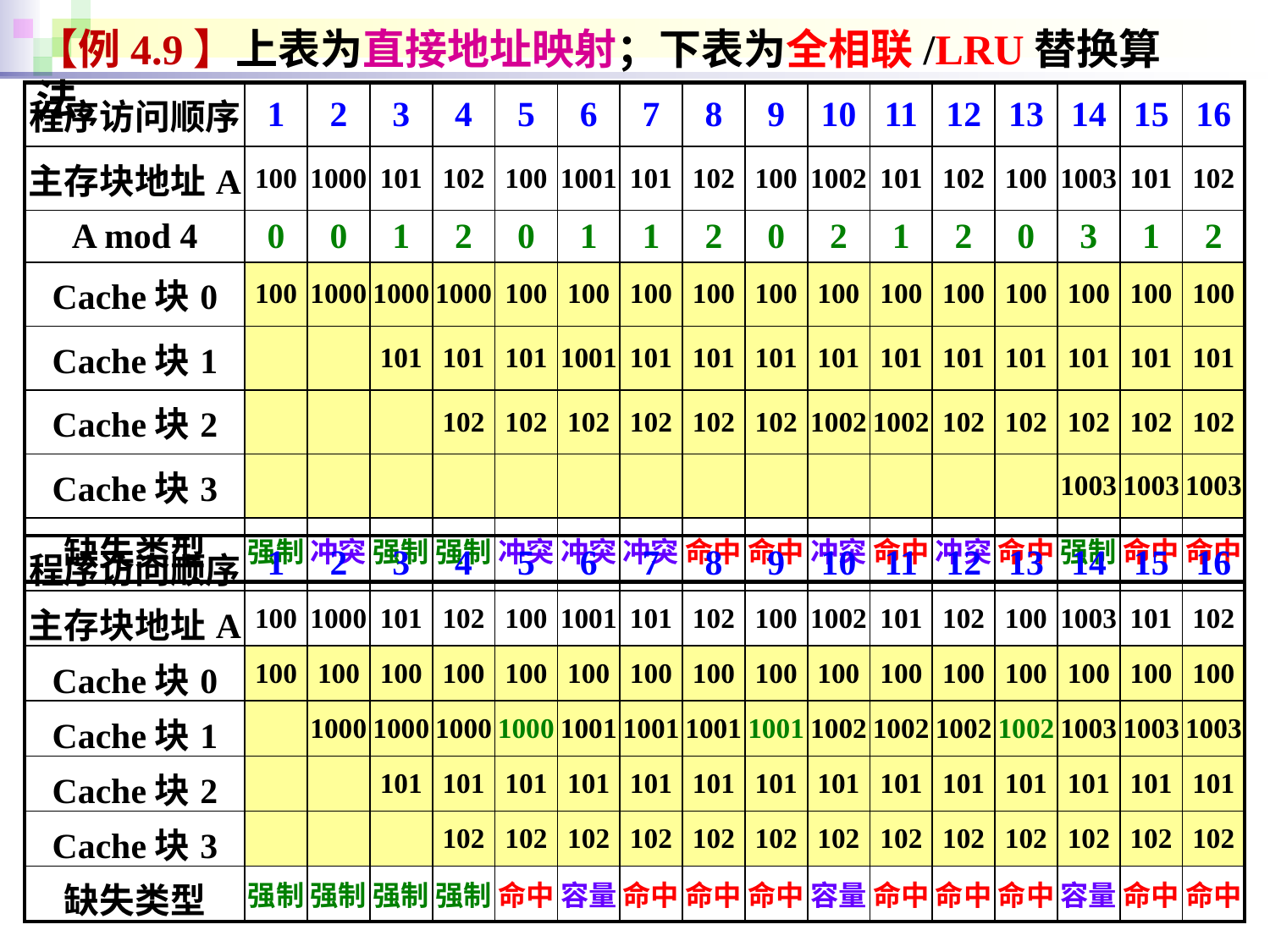

【例4.9】上表为直接地址映射；下表为全相联/LRU替换算法。
| 程序访问顺序 | 1 | 2 | 3 | 4 | 5 | 6 | 7 | 8 | 9 | 10 | 11 | 12 | 13 | 14 | 15 | 16 |
| --- | --- | --- | --- | --- | --- | --- | --- | --- | --- | --- | --- | --- | --- | --- | --- | --- |
| 主存块地址A | 100 | 1000 | 101 | 102 | 100 | 1001 | 101 | 102 | 100 | 1002 | 101 | 102 | 100 | 1003 | 101 | 102 |
| A mod 4 | 0 | 0 | 1 | 2 | 0 | 1 | 1 | 2 | 0 | 2 | 1 | 2 | 0 | 3 | 1 | 2 |
| Cache块0 | 100 | 1000 | 1000 | 1000 | 100 | 100 | 100 | 100 | 100 | 100 | 100 | 100 | 100 | 100 | 100 | 100 |
| Cache块1 |  |  | 101 | 101 | 101 | 1001 | 101 | 101 | 101 | 101 | 101 | 101 | 101 | 101 | 101 | 101 |
| Cache块2 |  |  |  | 102 | 102 | 102 | 102 | 102 | 102 | 1002 | 1002 | 102 | 102 | 102 | 102 | 102 |
| Cache块3 |  |  |  |  |  |  |  |  |  |  |  |  |  | 1003 | 1003 | 1003 |
| 缺失类型 | 强制 | 冲突 | 强制 | 强制 | 冲突 | 冲突 | 冲突 | 命中 | 命中 | 冲突 | 命中 | 冲突 | 命中 | 强制 | 命中 | 命中 |
| 程序访问顺序 | 1 | 2 | 3 | 4 | 5 | 6 | 7 | 8 | 9 | 10 | 11 | 12 | 13 | 14 | 15 | 16 |
| --- | --- | --- | --- | --- | --- | --- | --- | --- | --- | --- | --- | --- | --- | --- | --- | --- |
| 主存块地址A | 100 | 1000 | 101 | 102 | 100 | 1001 | 101 | 102 | 100 | 1002 | 101 | 102 | 100 | 1003 | 101 | 102 |
| Cache块0 | 100 | 100 | 100 | 100 | 100 | 100 | 100 | 100 | 100 | 100 | 100 | 100 | 100 | 100 | 100 | 100 |
| Cache块1 |  | 1000 | 1000 | 1000 | 1000 | 1001 | 1001 | 1001 | 1001 | 1002 | 1002 | 1002 | 1002 | 1003 | 1003 | 1003 |
| Cache块2 |  |  | 101 | 101 | 101 | 101 | 101 | 101 | 101 | 101 | 101 | 101 | 101 | 101 | 101 | 101 |
| Cache块3 |  |  |  | 102 | 102 | 102 | 102 | 102 | 102 | 102 | 102 | 102 | 102 | 102 | 102 | 102 |
| 缺失类型 | 强制 | 强制 | 强制 | 强制 | 命中 | 容量 | 命中 | 命中 | 命中 | 容量 | 命中 | 命中 | 命中 | 容量 | 命中 | 命中 |